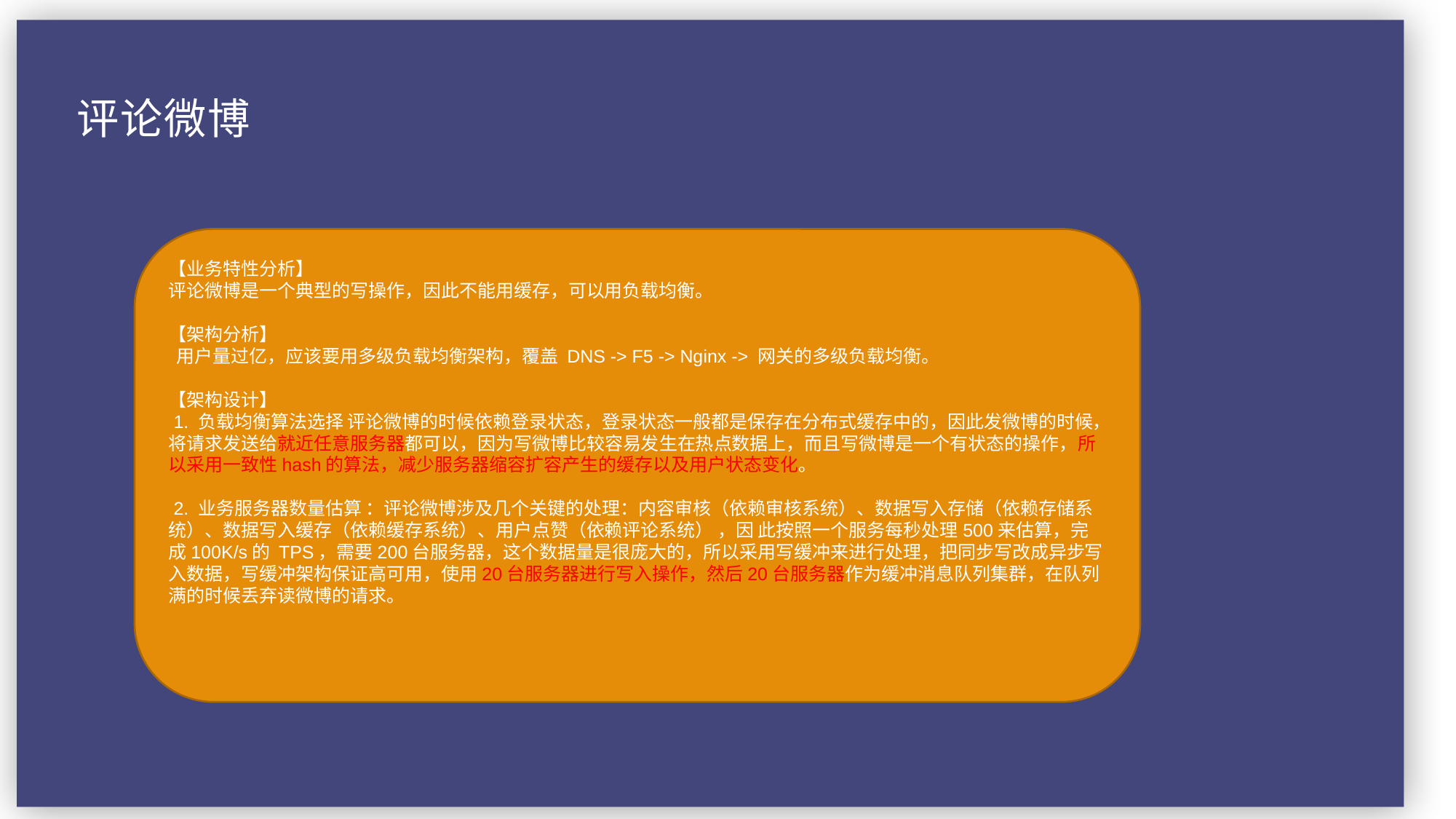

数据结构设计
# 评论微博
【业务特性分析】
评论微博是一个典型的写操作，因此不能用缓存，可以用负载均衡。

【架构分析】
 用户量过亿，应该要用多级负载均衡架构，覆盖 DNS -> F5 -> Nginx -> 网关的多级负载均衡。

【架构设计】
 1. 负载均衡算法选择 评论微博的时候依赖登录状态，登录状态一般都是保存在分布式缓存中的，因此发微博的时候，将请求发送给就近任意服务器都可以，因为写微博比较容易发生在热点数据上，而且写微博是一个有状态的操作，所以采用一致性hash的算法，减少服务器缩容扩容产生的缓存以及用户状态变化。

 2. 业务服务器数量估算 ：评论微博涉及几个关键的处理：内容审核（依赖审核系统）、数据写入存储（依赖存储系统）、数据写入缓存（依赖缓存系统）、用户点赞（依赖评论系统） ，因 此按照一个服务每秒处理500来估算，完成100K/s的 TPS，需要200台服务器，这个数据量是很庞大的，所以采用写缓冲来进行处理，把同步写改成异步写入数据，写缓冲架构保证高可用，使用20台服务器进行写入操作，然后20台服务器作为缓冲消息队列集群，在队列满的时候丢弃读微博的请求。